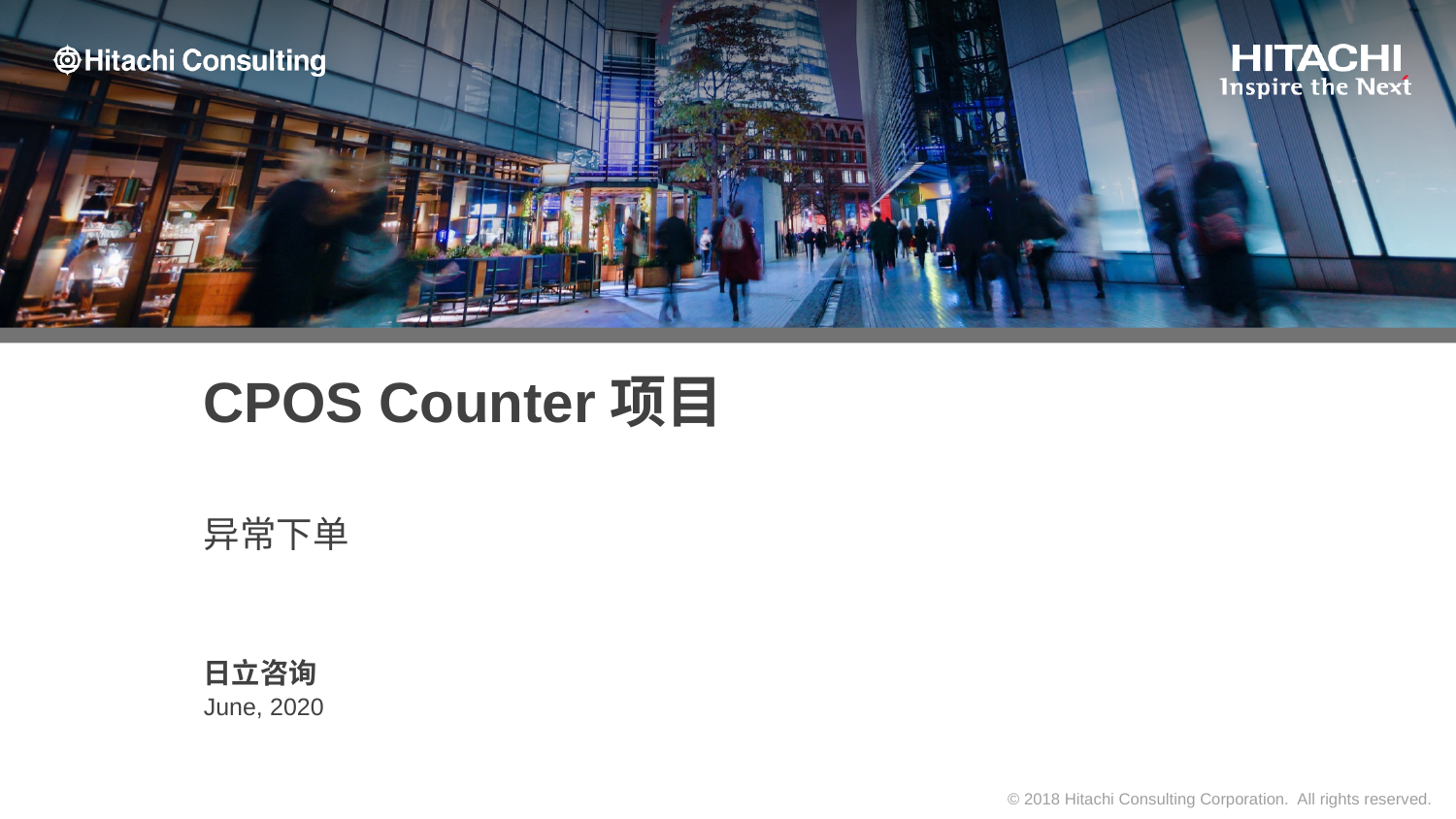

# CPOS Counter项目
异常下单
日立咨询
June, 2020